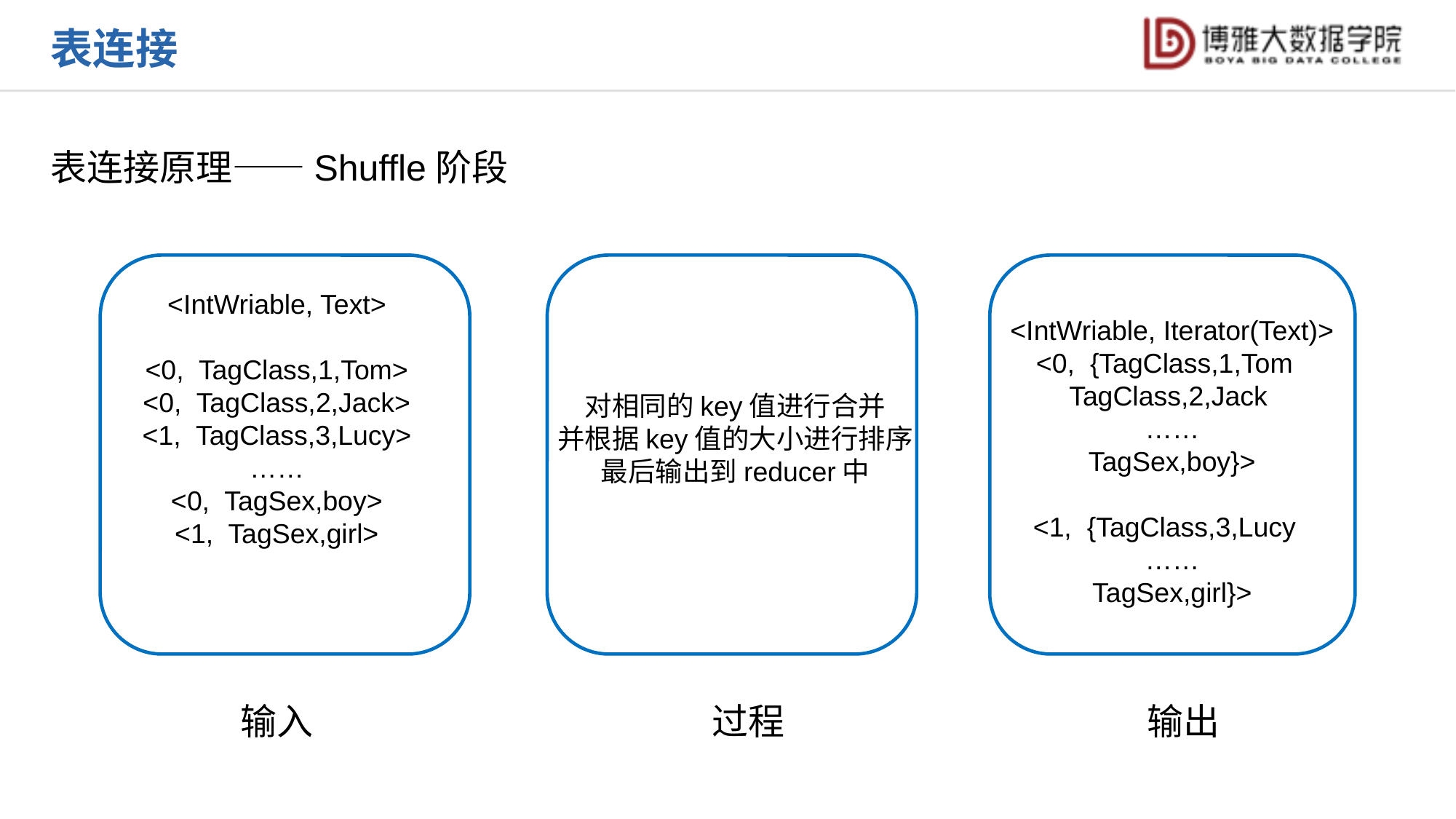

表连接
表连接原理——Shuffle阶段

<IntWriable, Text>

<0,  TagClass,1,Tom>
<0,  TagClass,2,Jack>
<1,  TagClass,3,Lucy>
……
<0,  TagSex,boy>
<1,  TagSex,girl>

<IntWriable, Iterator(Text)>
<0,  {TagClass,1,Tom
TagClass,2,Jack
……
TagSex,boy}>

<1,  {TagClass,3,Lucy
……
TagSex,girl}>

对相同的key值进行合并
并根据key值的大小进行排序
最后输出到reducer中
输出
过程
输入